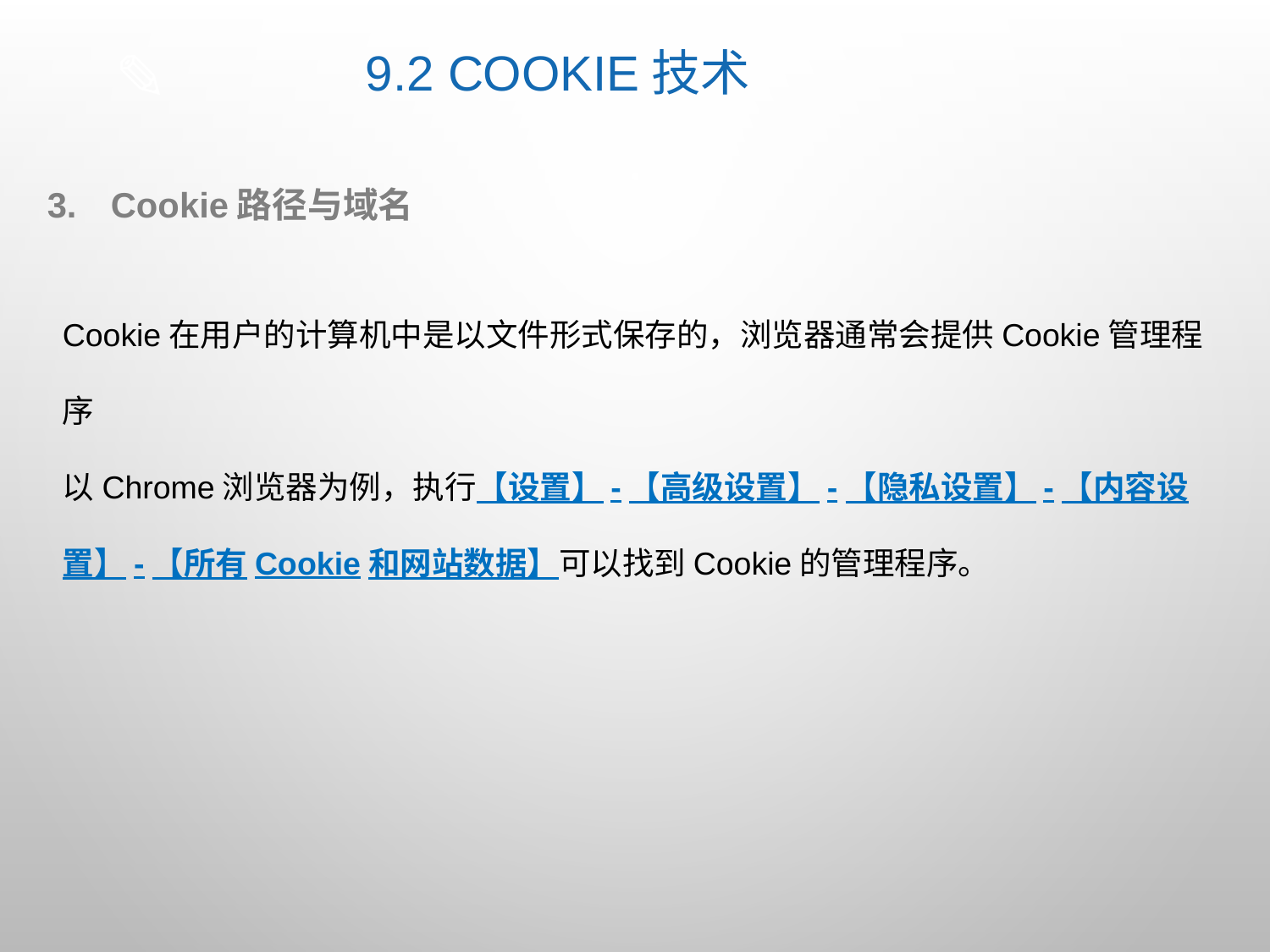

# 9.2 Cookie技术
Cookie路径与域名
Cookie在用户的计算机中是以文件形式保存的，浏览器通常会提供Cookie管理程序
以Chrome浏览器为例，执行【设置】-【高级设置】-【隐私设置】-【内容设置】-【所有Cookie和网站数据】可以找到Cookie的管理程序。